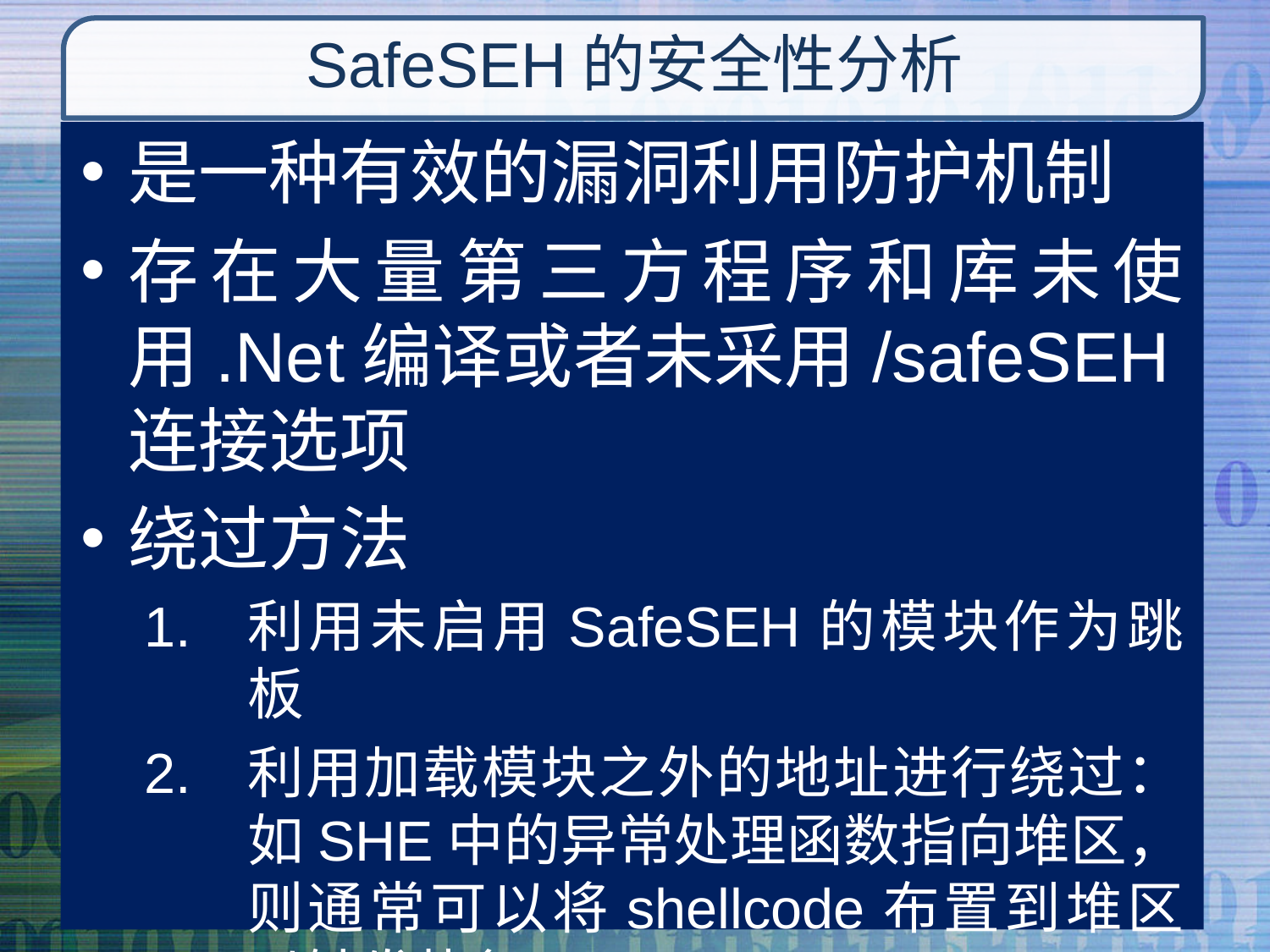

# SafeSEH的安全性分析
是一种有效的漏洞利用防护机制
存在大量第三方程序和库未使用.Net编译或者未采用/safeSEH连接选项
绕过方法
利用未启用SafeSEH的模块作为跳板
利用加载模块之外的地址进行绕过：如SHE中的异常处理函数指向堆区，则通常可以将shellcode布置到堆区以触发执行